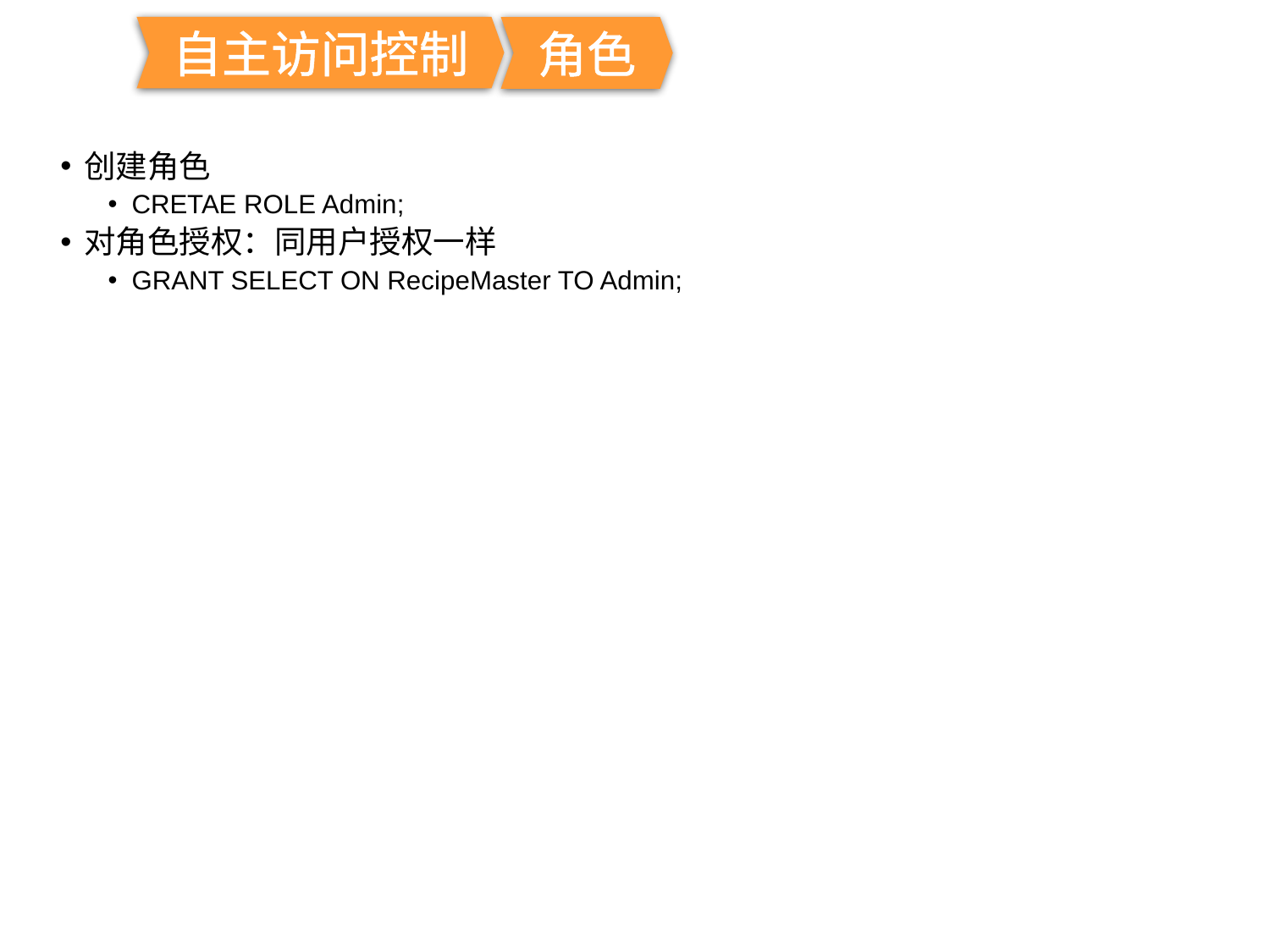

自主访问控制
角色

创建角色
CRETAE ROLE Admin;
对角色授权：同用户授权一样
GRANT SELECT ON RecipeMaster TO Admin;